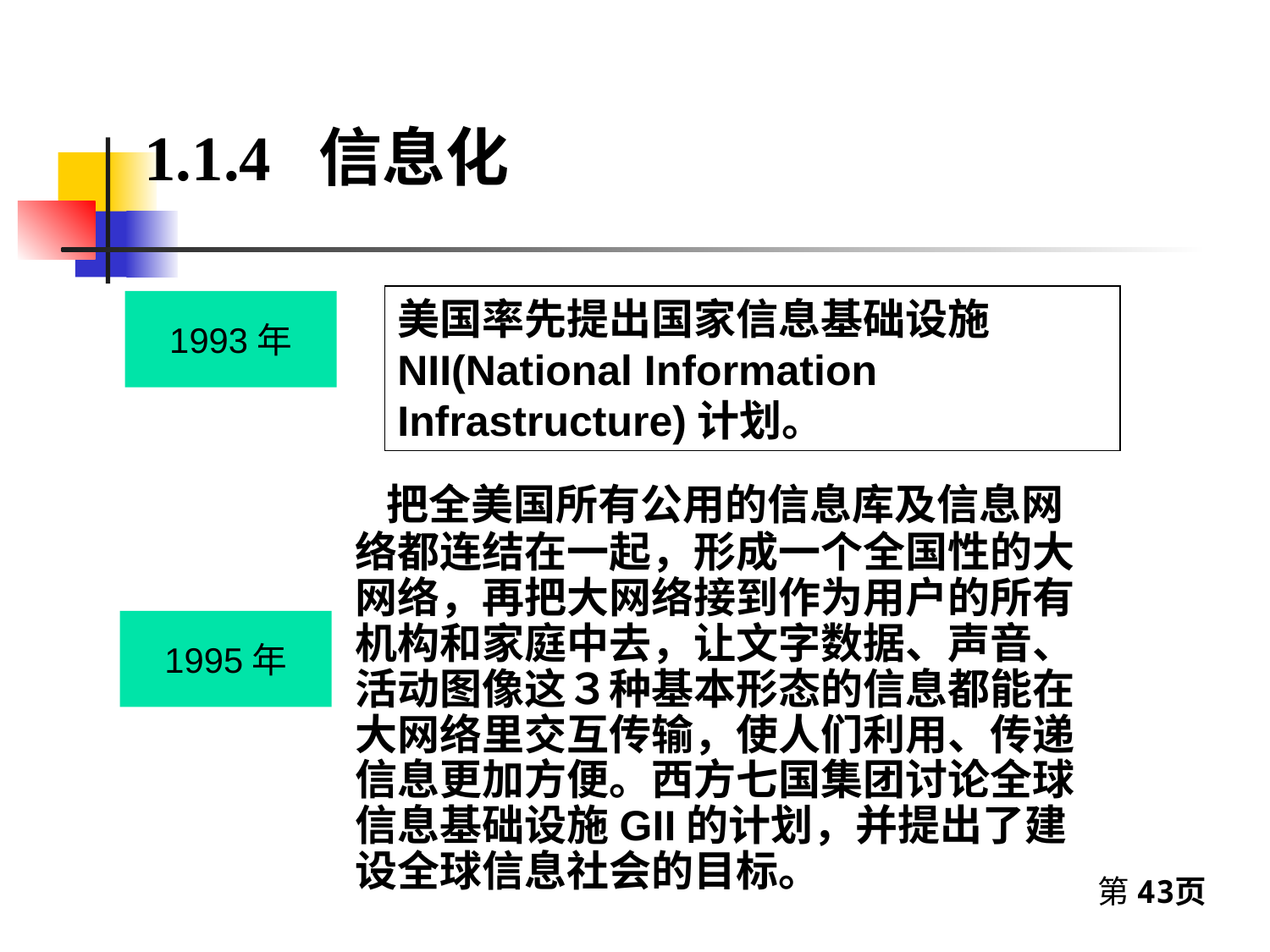

# 1.1.4  信息化
美国率先提出国家信息基础设施NII(National Information Infrastructure)计划。
1993年
      把全美国所有公用的信息库及信息网络都连结在一起，形成一个全国性的大网络，再把大网络接到作为用户的所有机构和家庭中去，让文字数据、声音、活动图像这３种基本形态的信息都能在大网络里交互传输，使人们利用、传递信息更加方便。西方七国集团讨论全球信息基础设施GII的计划，并提出了建设全球信息社会的目标。

1995年